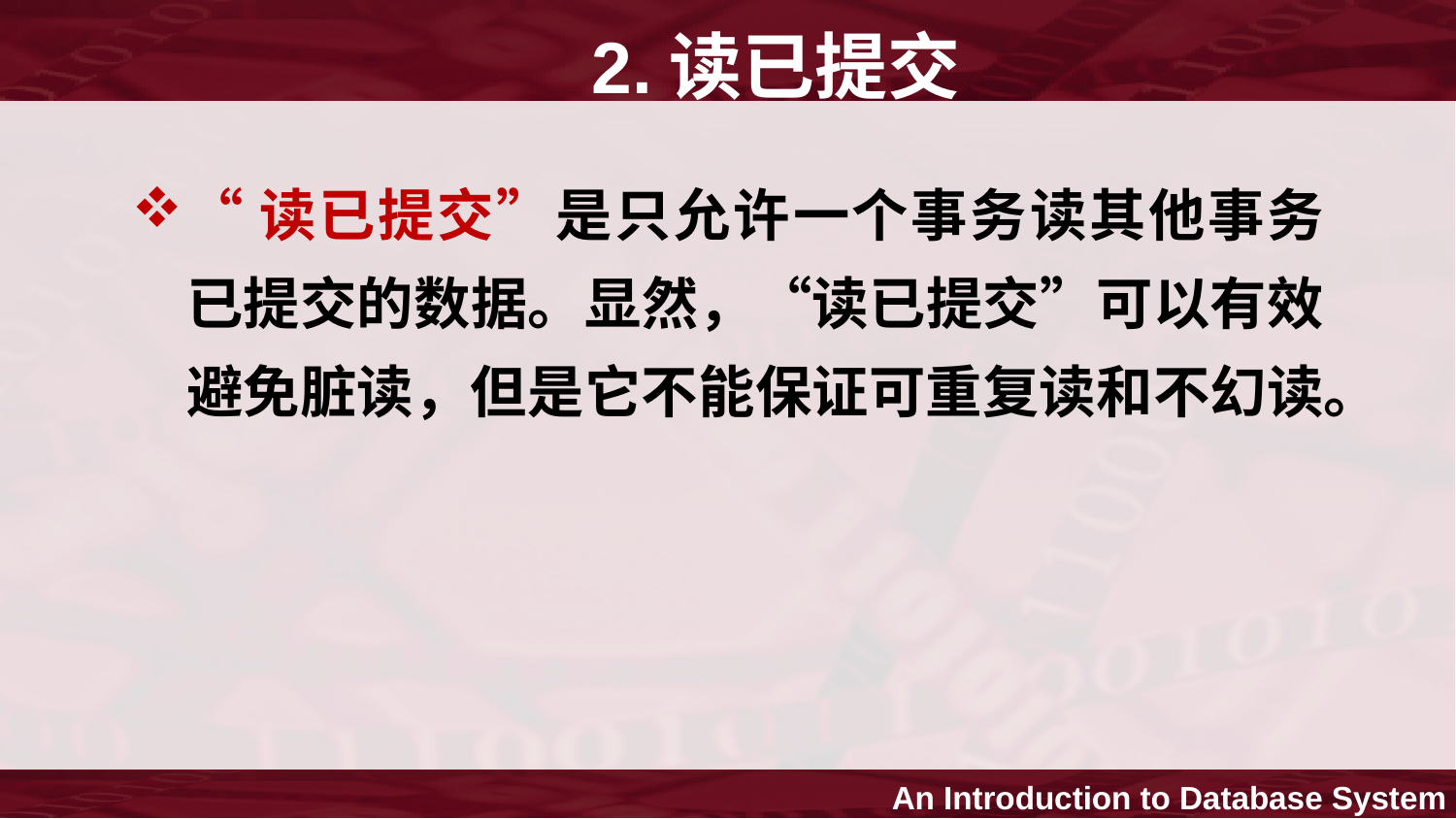

2.读已提交
“读已提交”是只允许一个事务读其他事务已提交的数据。显然，“读已提交”可以有效避免脏读，但是它不能保证可重复读和不幻读。